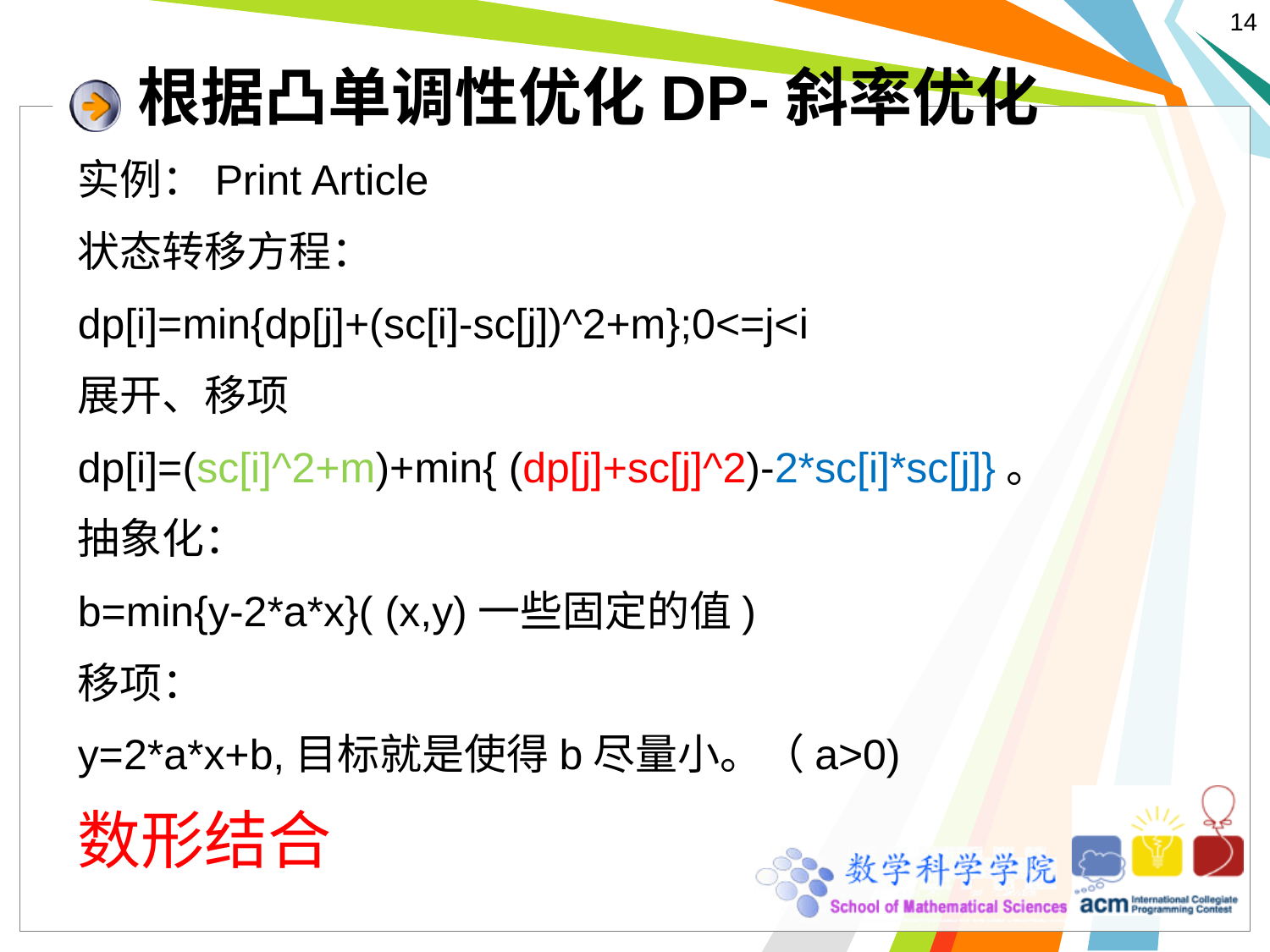

# 根据凸单调性优化DP-斜率优化
实例：Print Article
状态转移方程：
dp[i]=min{dp[j]+(sc[i]-sc[j])^2+m};0<=j<i
展开、移项
dp[i]=(sc[i]^2+m)+min{ (dp[j]+sc[j]^2)-2*sc[i]*sc[j]}。
抽象化：
b=min{y-2*a*x}( (x,y)一些固定的值)
移项：
y=2*a*x+b,目标就是使得b尽量小。（a>0)
数形结合